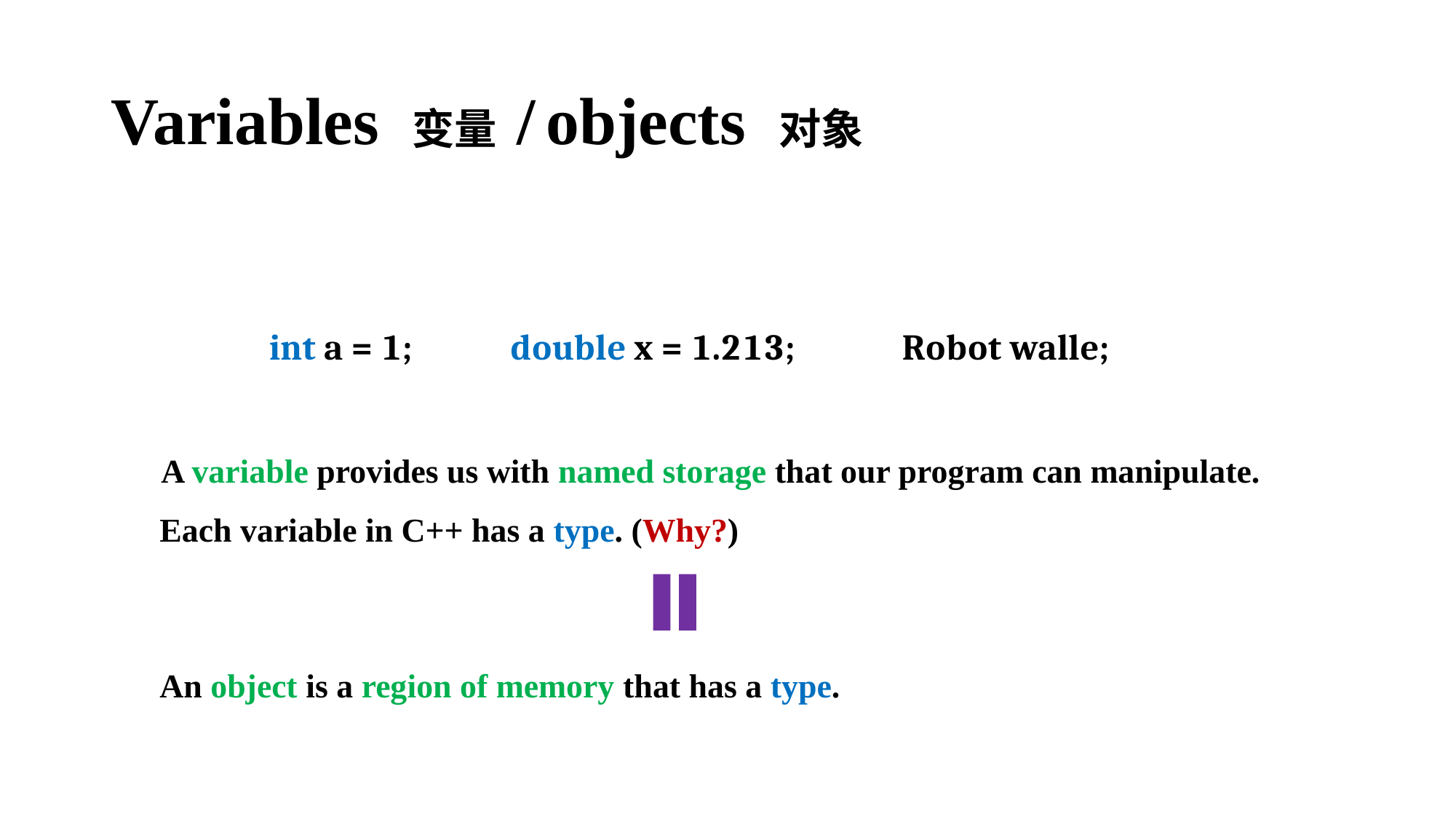

# Variables 变量 / objects 对象
Robot walle;
int a = 1;
double x = 1.213;
A variable provides us with named storage that our program can manipulate.
Each variable in C++ has a type. (Why?)

An object is a region of memory that has a type.